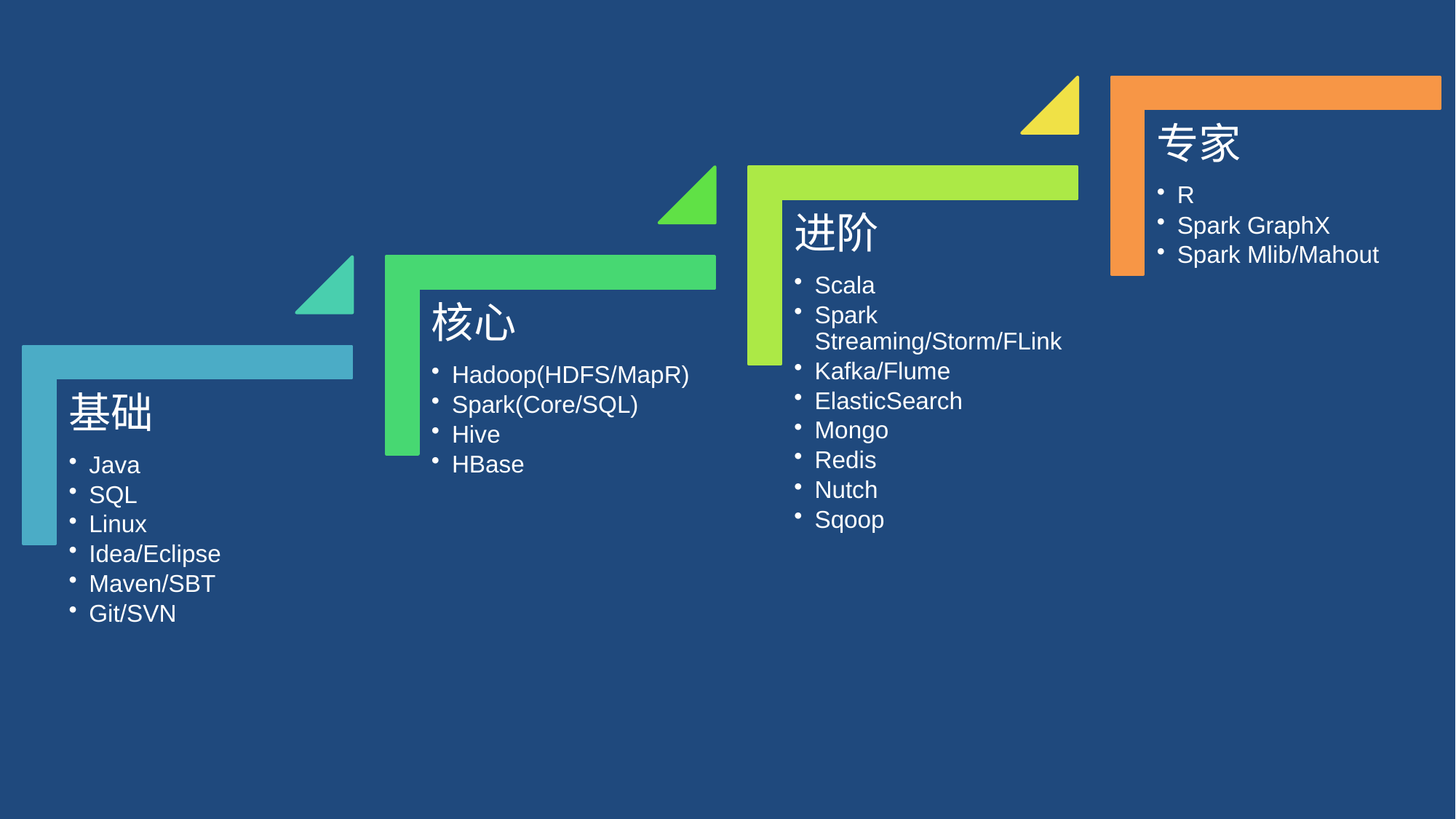

基础
Java
SQL
Linux
Idea/Eclipse
Maven/SBT
Git/SVN
核心
Hadoop(HDFS/MapR)
Spark(Core/SQL)
Hive
HBase
进阶
Scala
Spark Streaming/Storm/FLink
Kafka/Flume
ElasticSearch
Mongo
Redis
Nutch
Sqoop
专家
R
Spark GraphX
Spark Mlib/Mahout